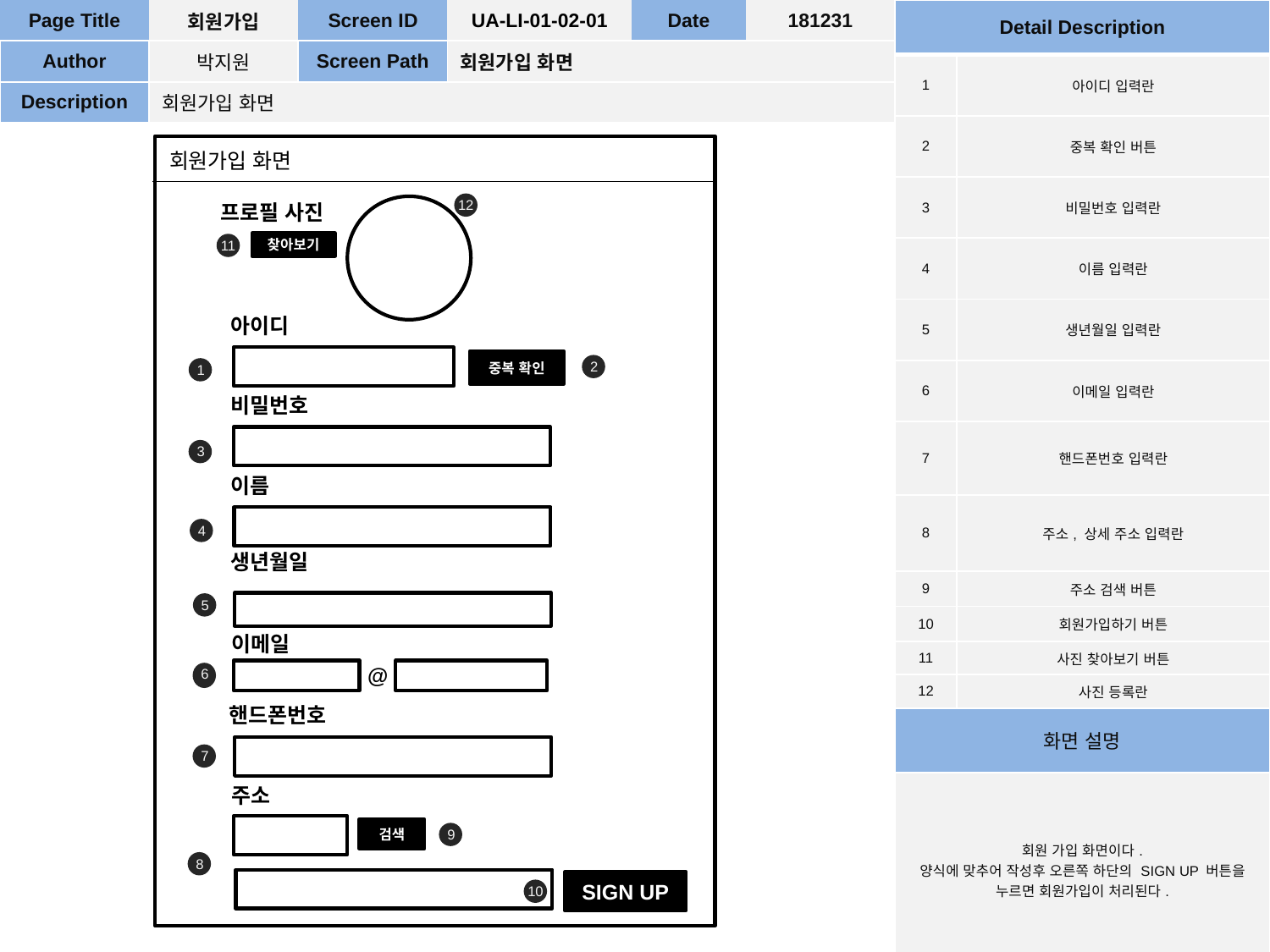

| Page Title | 회원가입 | Screen ID | UA-LI-01-02-01 | Date | 181231 |
| --- | --- | --- | --- | --- | --- |
| Author | 박지원 | Screen Path | 회원가입 화면 |  |  |
| Description | 회원가입 화면 |  |  |  |  |
| Detail Description |  |
| --- | --- |
| 1 | 아이디 입력란 |
| 2 | 중복 확인 버튼 |
| 3 | 비밀번호 입력란 |
| 4 | 이름 입력란 |
| 5 | 생년월일 입력란 |
| 6 | 이메일 입력란 |
| 7 | 핸드폰번호 입력란 |
| 8 | 주소, 상세 주소 입력란 |
| 9 | 주소 검색 버튼 |
| 10 | 회원가입하기 버튼 |
| 11 | 사진 찾아보기 버튼 |
| 12 | 사진 등록란 |
| 화면 설명 |  |
| 회원 가입 화면이다. 양식에 맞추어 작성후 오른쪽 하단의 SIGN UP 버튼을 누르면 회원가입이 처리된다. |  |
회원가입 화면
12

프로필 사진

11

찾아보기

아이디

중복 확인
2

1

비밀번호

3

이름

4

생년월일
5

이메일
@
6

핸드폰번호

7

주소

검색
9

8

SIGN UP
10